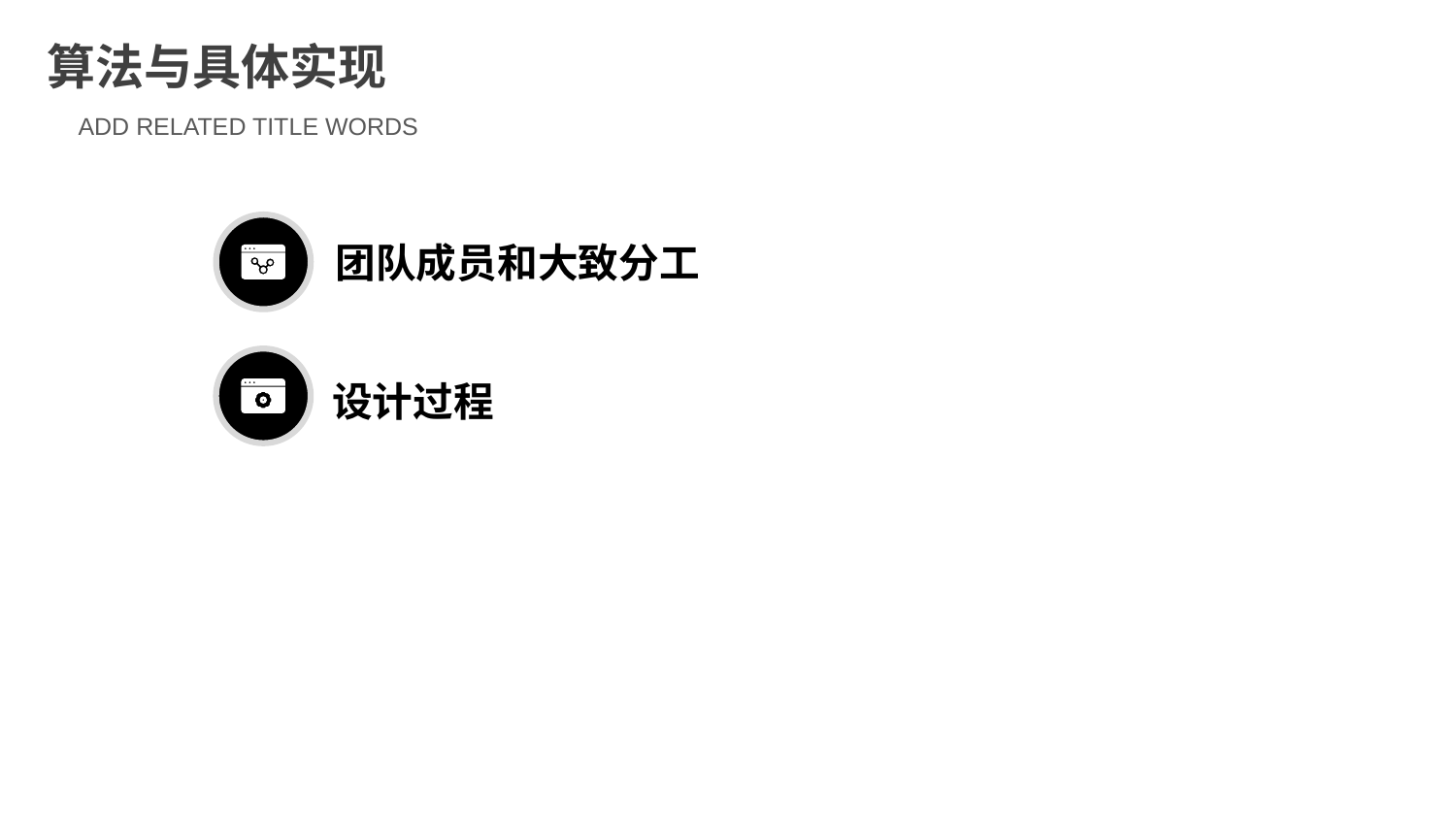

算法与具体实现
ADD RELATED TITLE WORDS

团队成员和大致分工

设计过程